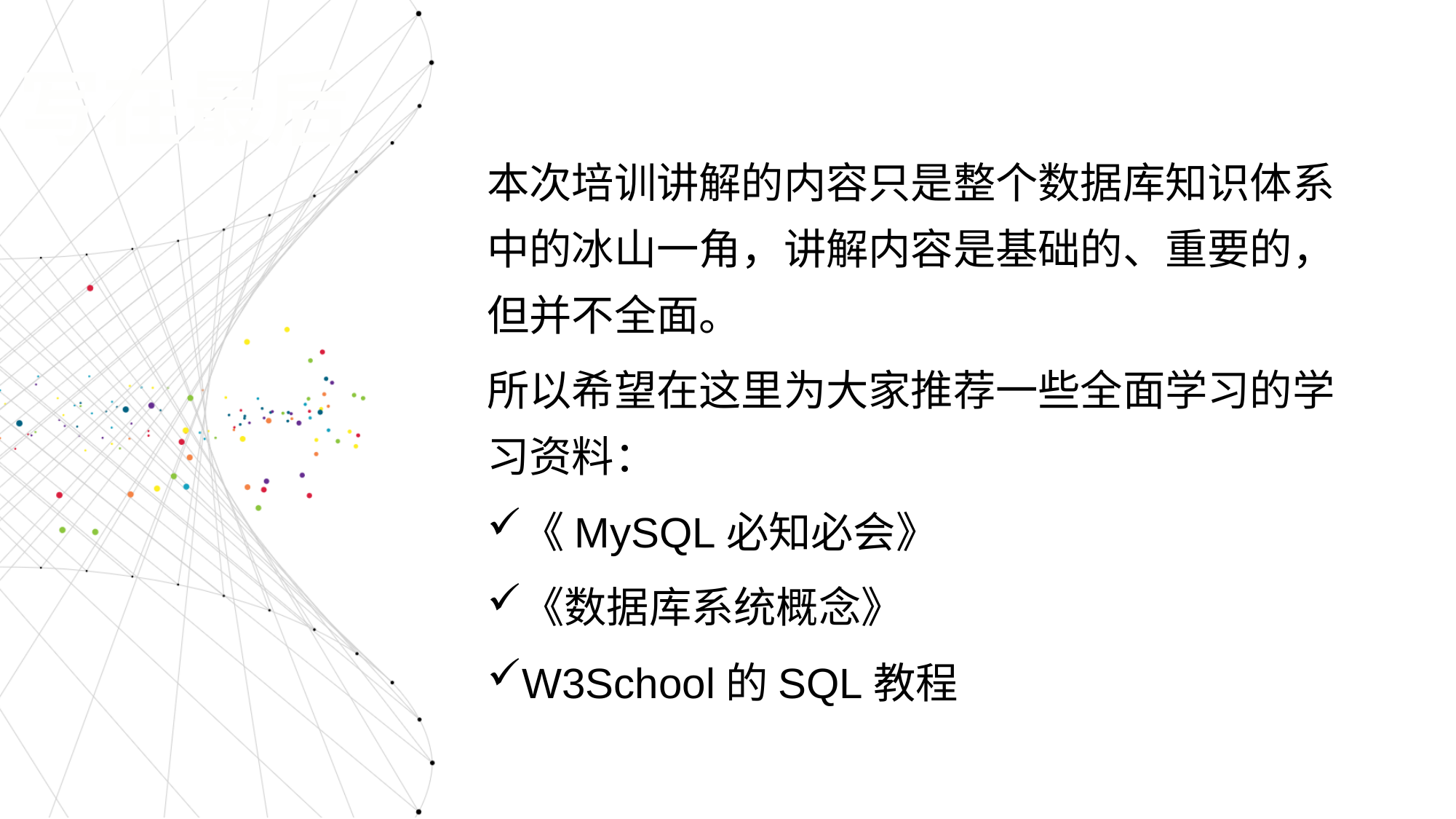

写在最后
本次培训讲解的内容只是整个数据库知识体系中的冰山一角，讲解内容是基础的、重要的，但并不全面。
所以希望在这里为大家推荐一些全面学习的学习资料：
《MySQL必知必会》
《数据库系统概念》
W3School的SQL教程